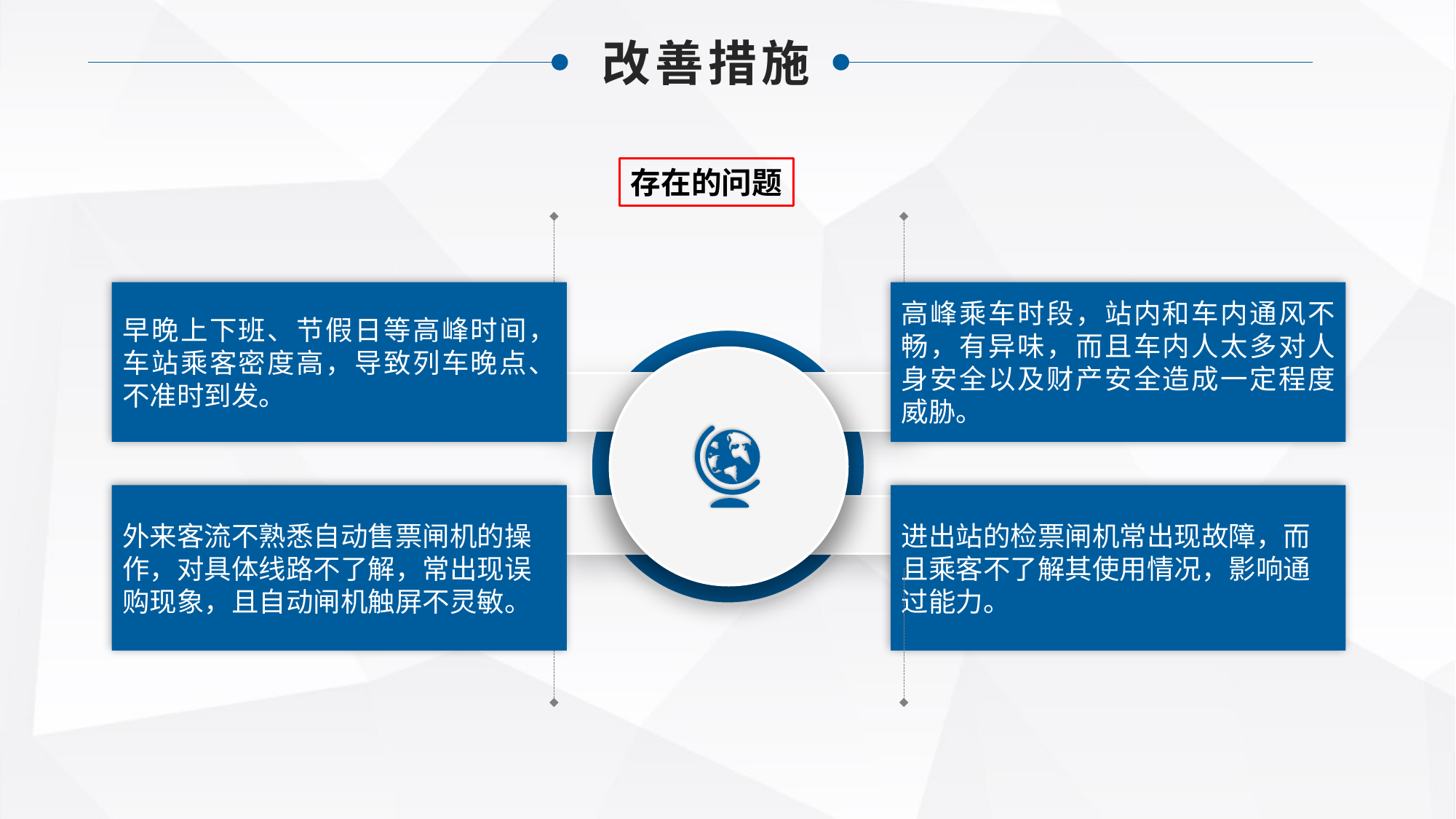

改善措施

存在的问题
早晚上下班、节假日等高峰时间，车站乘客密度高，导致列车晚点、不准时到发。
高峰乘车时段，站内和车内通风不畅，有异味，而且车内人太多对人身安全以及财产安全造成一定程度威胁。

外来客流不熟悉自动售票闸机的操作，对具体线路不了解，常出现误购现象，且自动闸机触屏不灵敏。
进出站的检票闸机常出现故障，而且乘客不了解其使用情况，影响通过能力。